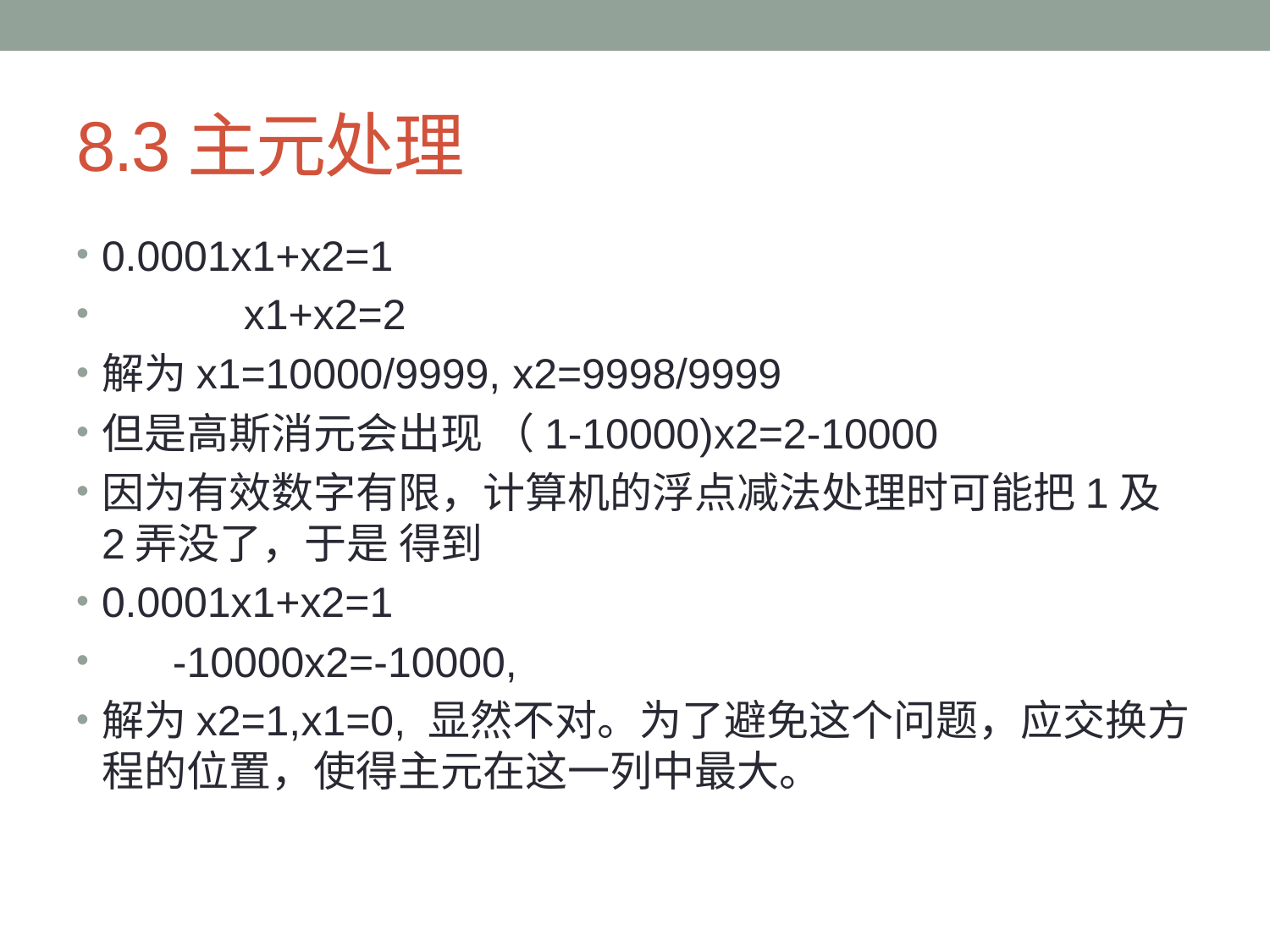

# 8.3主元处理
0.0001x1+x2=1
            x1+x2=2
解为x1=10000/9999, x2=9998/9999
但是高斯消元会出现 （1-10000)x2=2-10000
因为有效数字有限，计算机的浮点减法处理时可能把1及2弄没了，于是 得到
0.0001x1+x2=1
      -10000x2=-10000,
解为x2=1,x1=0, 显然不对。为了避免这个问题，应交换方程的位置，使得主元在这一列中最大。